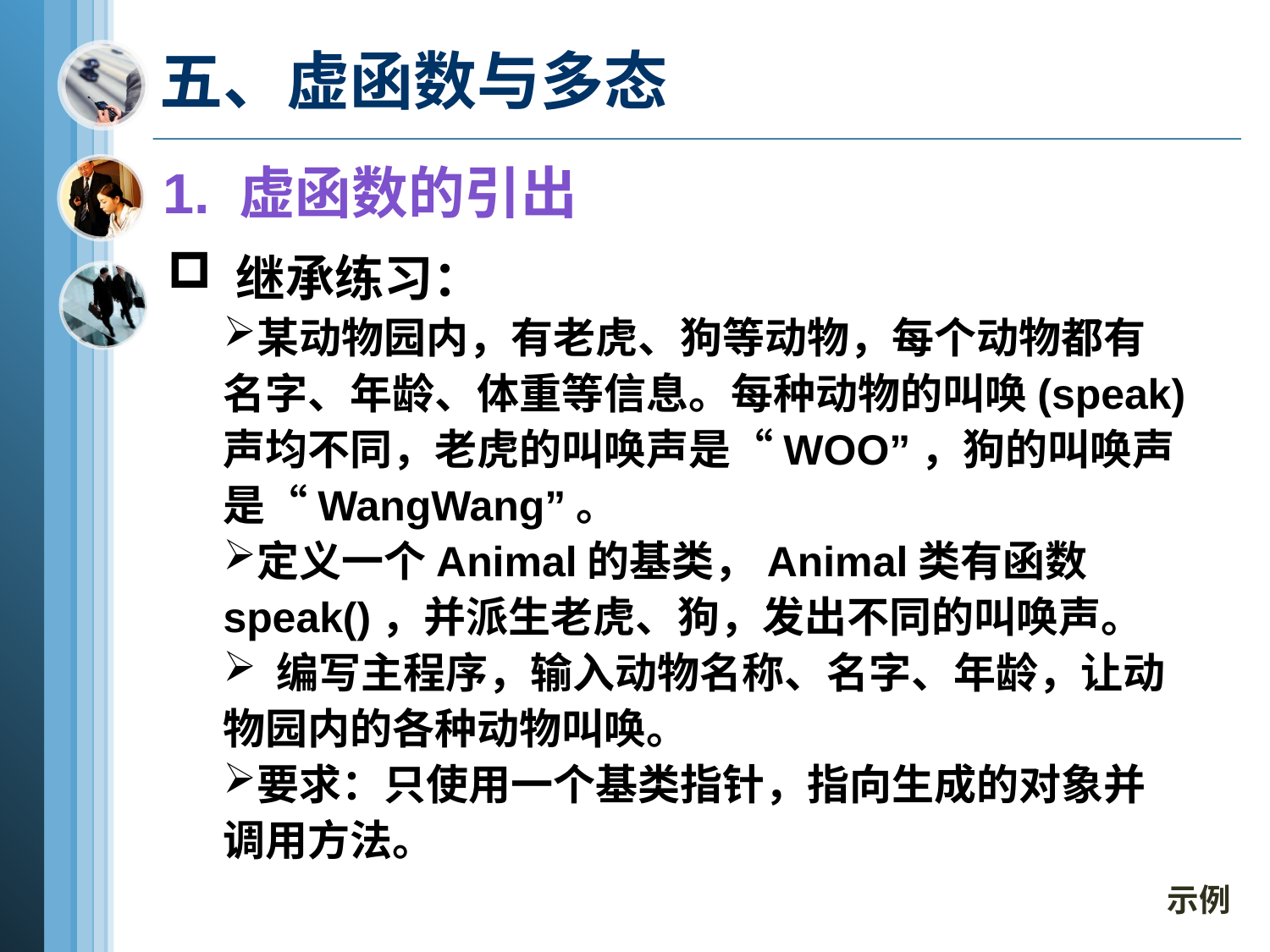

# 五、虚函数与多态
1. 虚函数的引出

 继承练习：
某动物园内，有老虎、狗等动物，每个动物都有名字、年龄、体重等信息。每种动物的叫唤(speak)声均不同，老虎的叫唤声是“WOO”，狗的叫唤声是“WangWang”。
定义一个Animal的基类，Animal类有函数speak()，并派生老虎、狗，发出不同的叫唤声。
 编写主程序，输入动物名称、名字、年龄，让动物园内的各种动物叫唤。
要求：只使用一个基类指针，指向生成的对象并调用方法。

示例